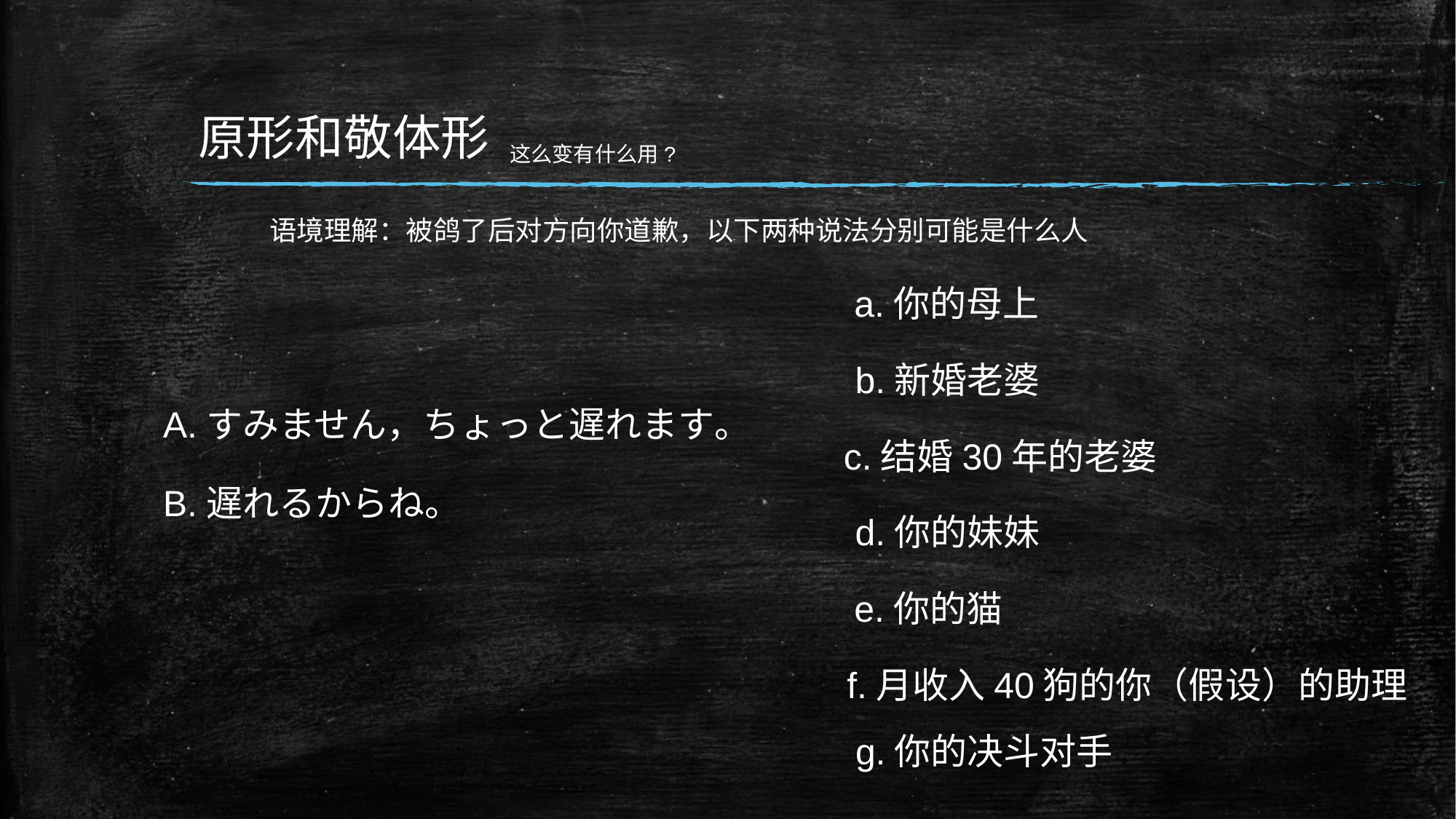

原形和敬体形
这么变有什么用?
语境理解：被鸽了后对方向你道歉，以下两种说法分别可能是什么人
a.你的母上
b.新婚老婆

A.すみません，ちょっと遅れます。

B.遅れるからね。
c.结婚30年的老婆
d.你的妹妹
e.你的猫
f.月收入40狗的你（假设）的助理
g.你的决斗对手